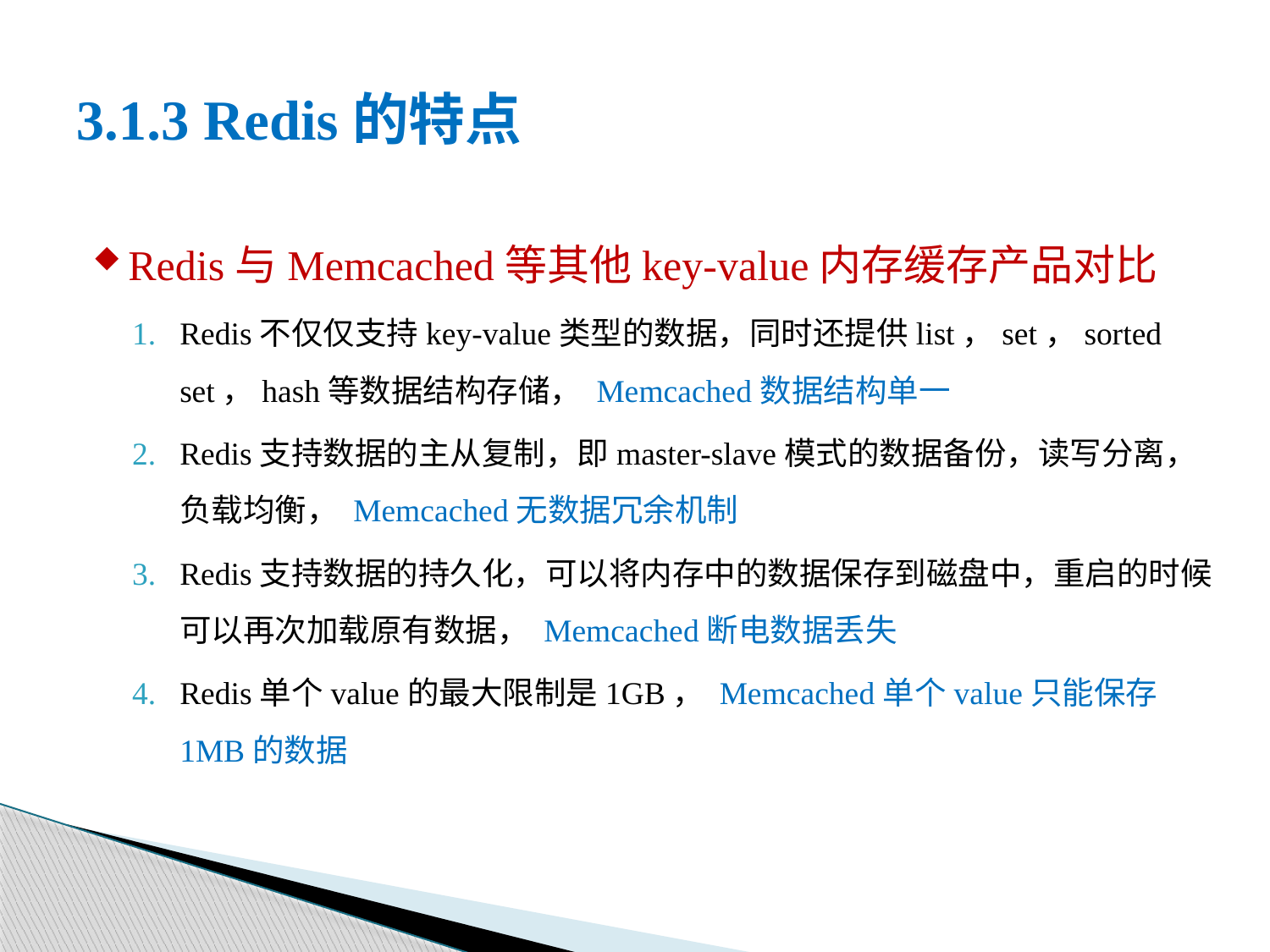

# 3.1.3 Redis的特点
Redis与Memcached等其他key-value内存缓存产品对比
Redis不仅仅支持key-value类型的数据，同时还提供list，set，sorted set，hash等数据结构存储， Memcached数据结构单一
Redis支持数据的主从复制，即master-slave模式的数据备份，读写分离，负载均衡， Memcached无数据冗余机制
Redis支持数据的持久化，可以将内存中的数据保存到磁盘中，重启的时候可以再次加载原有数据， Memcached断电数据丢失
Redis单个value的最大限制是1GB， Memcached单个value只能保存1MB的数据